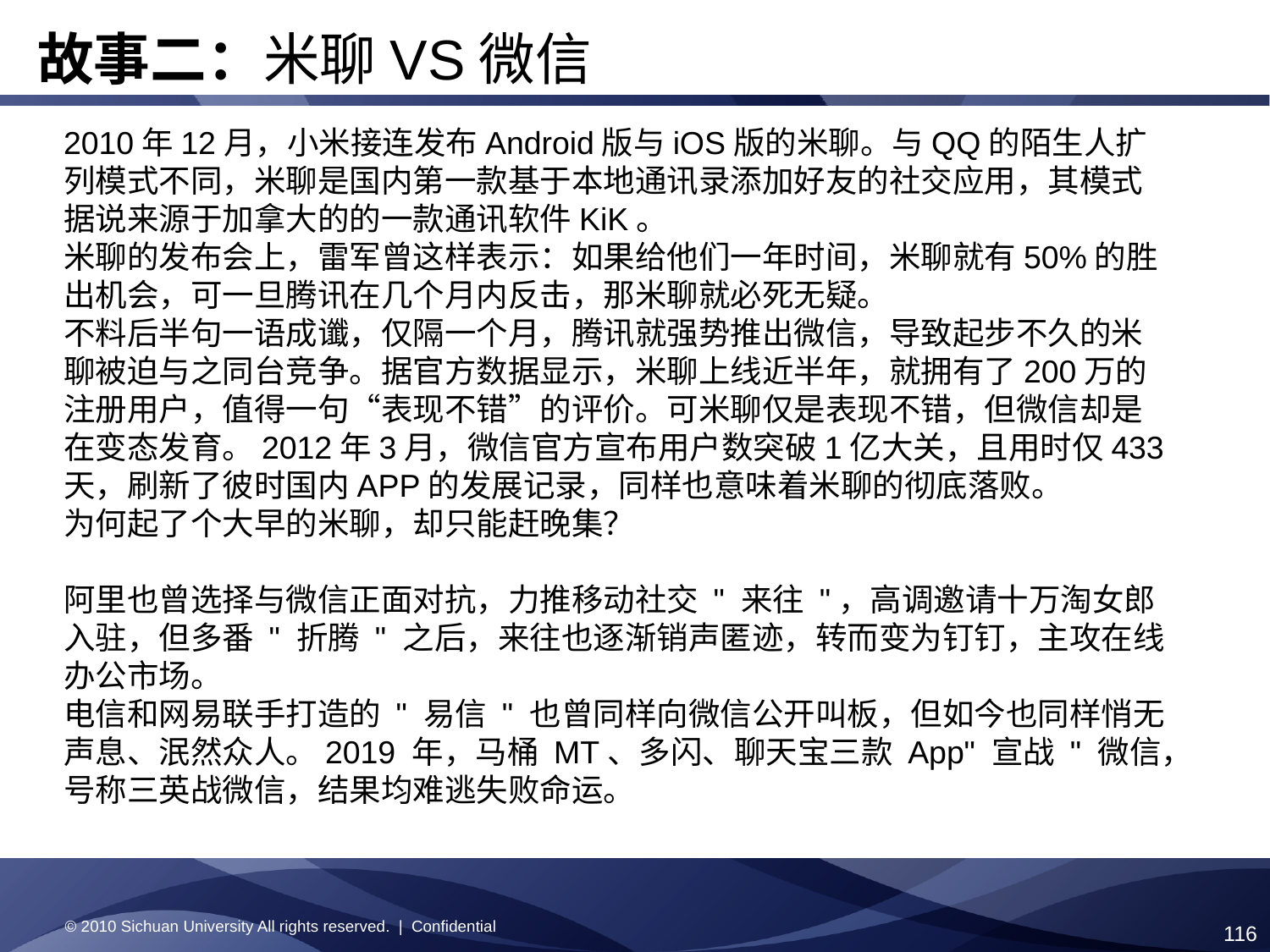

故事二：米聊VS微信
2010年12月，小米接连发布Android版与iOS版的米聊。与QQ的陌生人扩列模式不同，米聊是国内第一款基于本地通讯录添加好友的社交应用，其模式据说来源于加拿大的的一款通讯软件KiK。
米聊的发布会上，雷军曾这样表示：如果给他们一年时间，米聊就有50%的胜出机会，可一旦腾讯在几个月内反击，那米聊就必死无疑。
不料后半句一语成谶，仅隔一个月，腾讯就强势推出微信，导致起步不久的米聊被迫与之同台竞争。据官方数据显示，米聊上线近半年，就拥有了200万的注册用户，值得一句“表现不错”的评价。可米聊仅是表现不错，但微信却是在变态发育。2012年3月，微信官方宣布用户数突破1亿大关，且用时仅433天，刷新了彼时国内APP的发展记录，同样也意味着米聊的彻底落败。
为何起了个大早的米聊，却只能赶晚集？

阿里也曾选择与微信正面对抗，力推移动社交 " 来往 "，高调邀请十万淘女郎入驻，但多番 " 折腾 " 之后，来往也逐渐销声匿迹，转而变为钉钉，主攻在线办公市场。
电信和网易联手打造的 " 易信 " 也曾同样向微信公开叫板，但如今也同样悄无声息、泯然众人。2019 年，马桶 MT、多闪、聊天宝三款 App" 宣战 " 微信，号称三英战微信，结果均难逃失败命运。
© 2010 Sichuan University All rights reserved.  |  Confidential
116